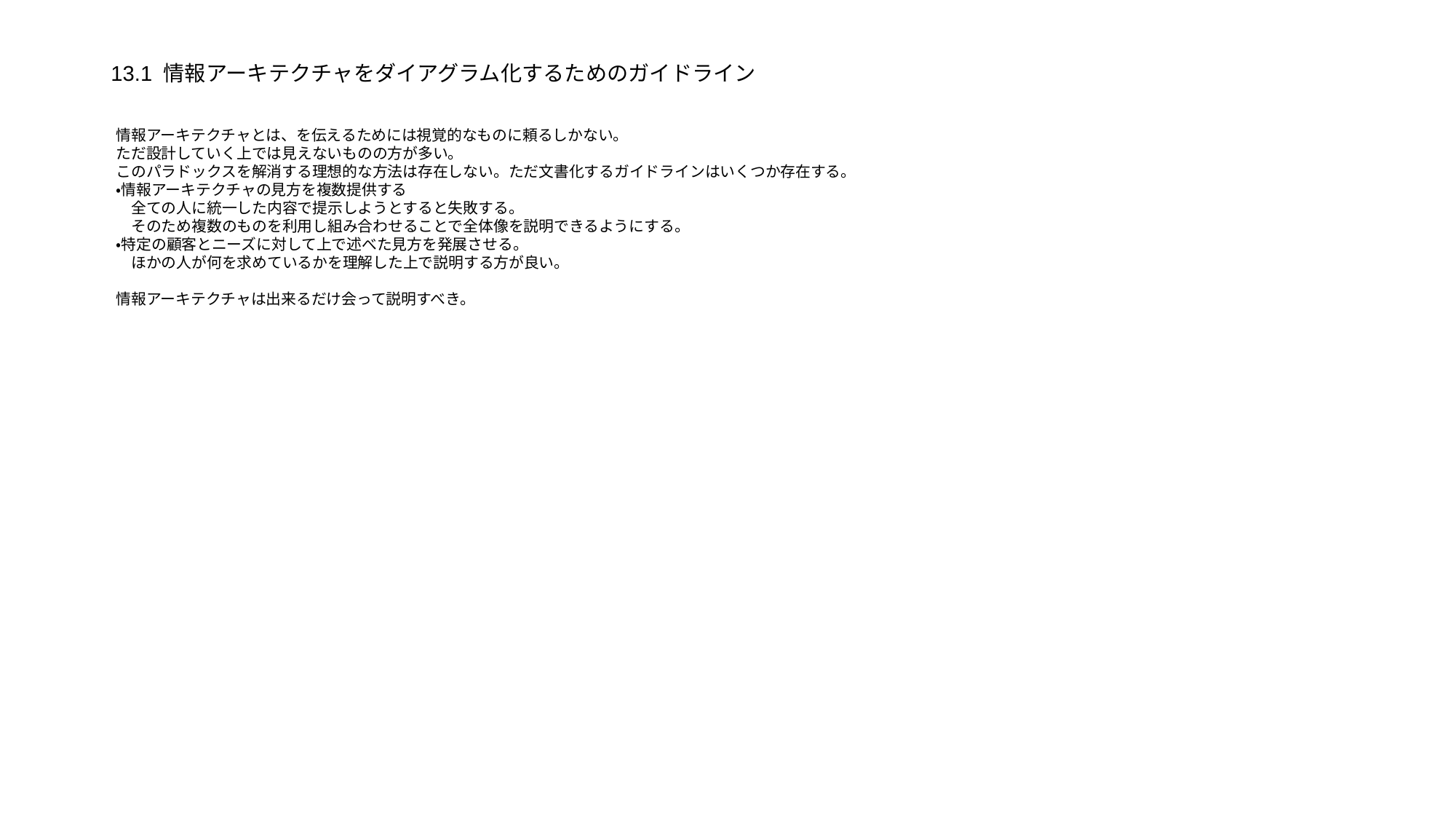

# 13.1 情報アーキテクチャをダイアグラム化するためのガイドライン
情報アーキテクチャとは、を伝えるためには視覚的なものに頼るしかない。
ただ設計していく上では見えないものの方が多い。
このパラドックスを解消する理想的な方法は存在しない。ただ文書化するガイドラインはいくつか存在する。
・情報アーキテクチャの見方を複数提供する
　全ての人に統一した内容で提示しようとすると失敗する。
　そのため複数のものを利用し組み合わせることで全体像を説明できるようにする。
・特定の顧客とニーズに対して上で述べた見方を発展させる。
　ほかの人が何を求めているかを理解した上で説明する方が良い。

情報アーキテクチャは出来るだけ会って説明すべき。